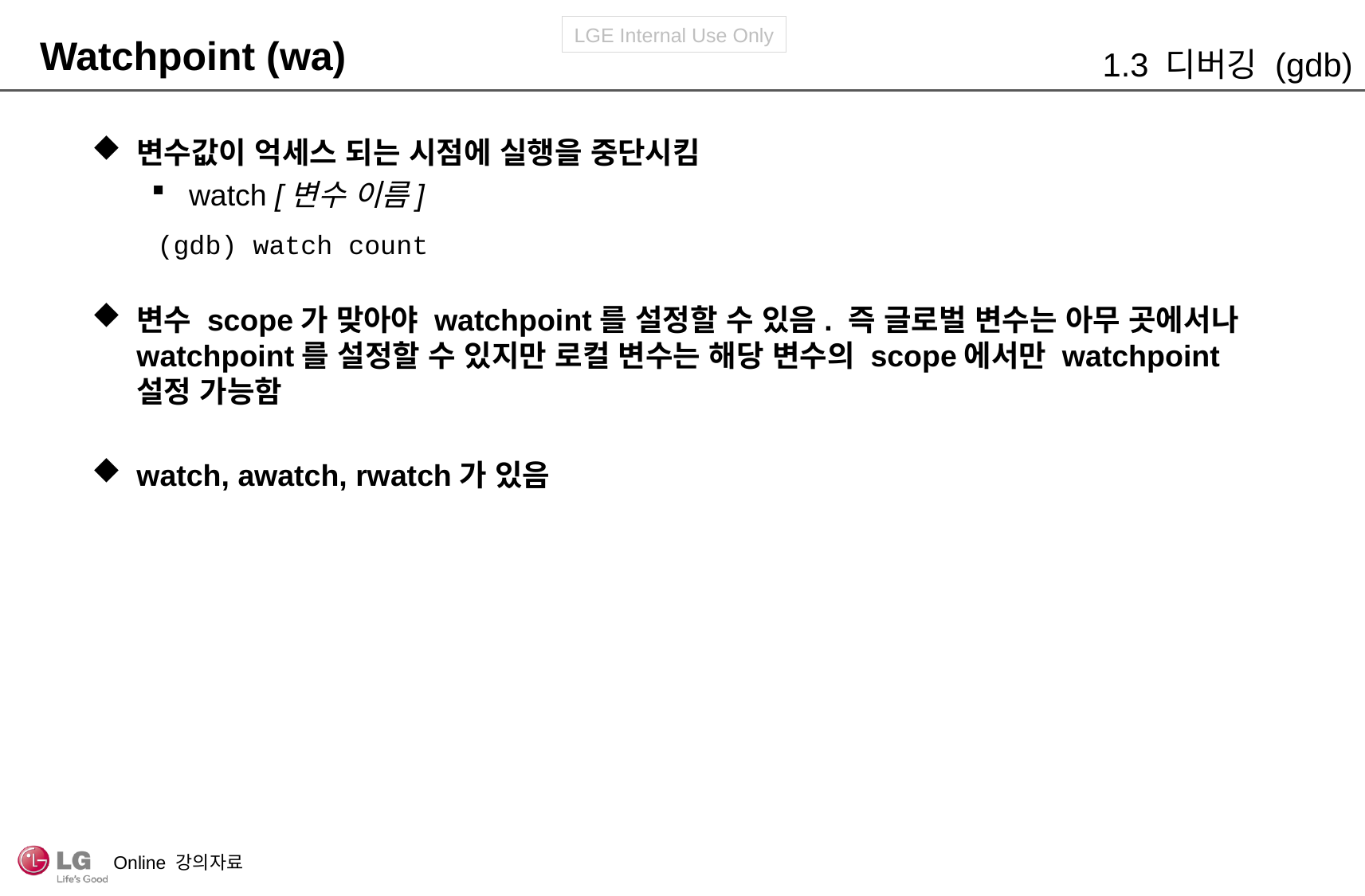

Watchpoint (wa)
1.3 디버깅 (gdb)

변수값이 억세스 되는 시점에 실행을 중단시킴
watch [변수 이름]

변수 scope가 맞아야 watchpoint를 설정할 수 있음. 즉 글로벌 변수는 아무 곳에서나 watchpoint를 설정할 수 있지만 로컬 변수는 해당 변수의 scope에서만 watchpoint 설정 가능함

watch, awatch, rwatch가 있음

(gdb) watch count